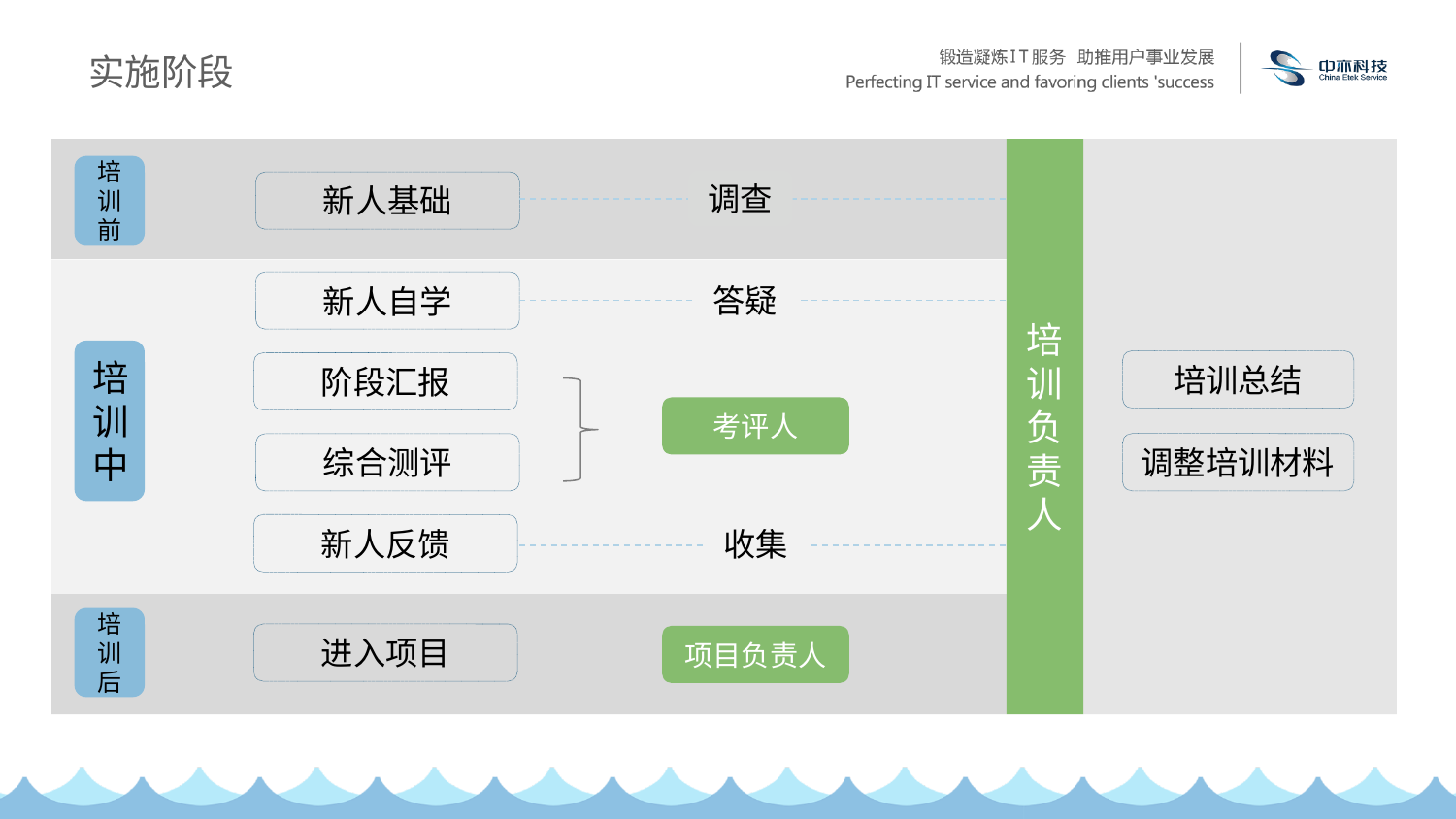

# 实施阶段

培训负责人

培训前
调查
新人基础
新人自学
阶段汇报
综合测评
新人反馈
进入项目

答疑
培训中
培训总结
调整培训材料

考评人
收集

培训后
项目负责人